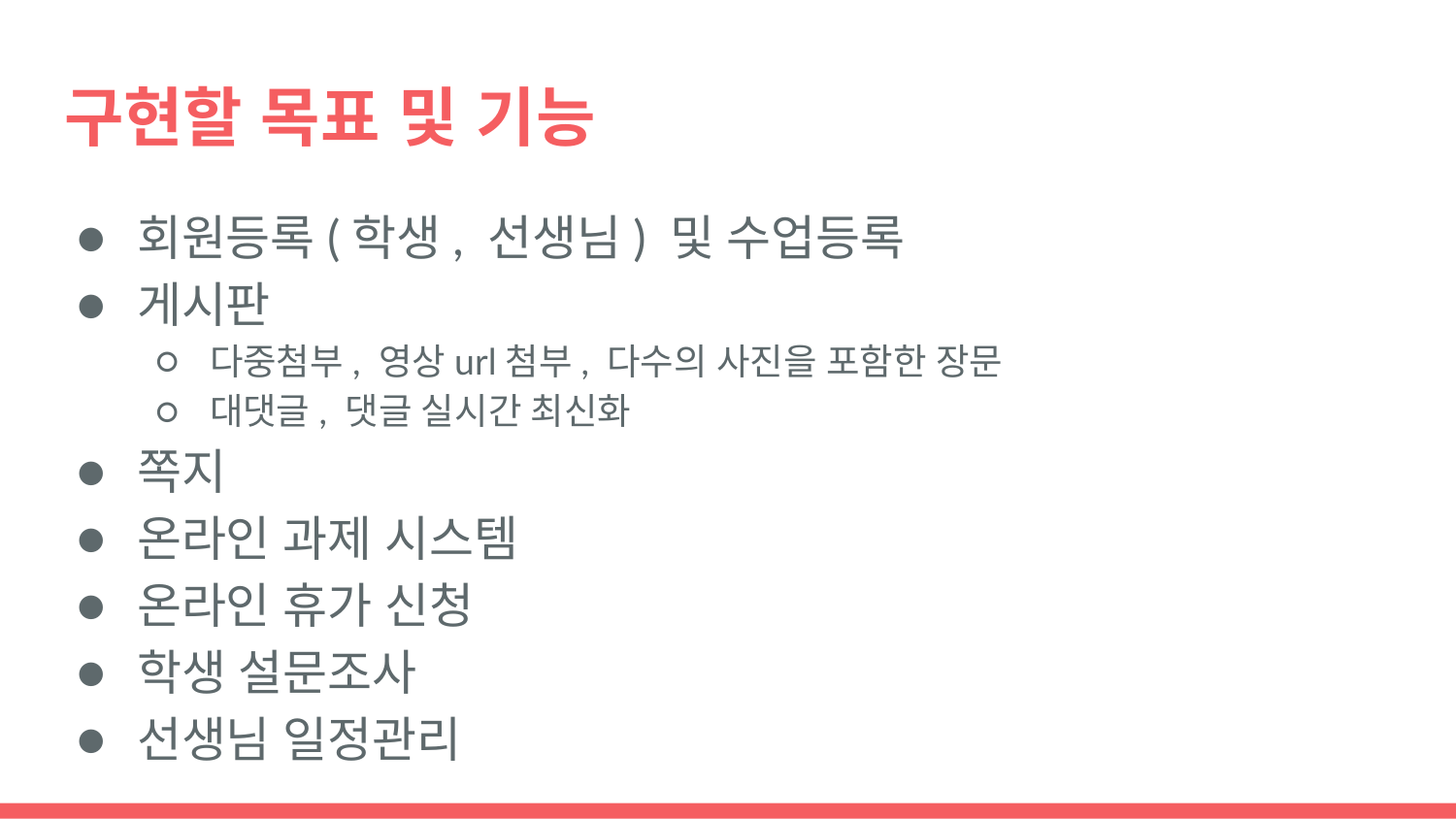

# 구현할 목표 및 기능
회원등록(학생, 선생님) 및 수업등록
게시판
다중첨부, 영상url첨부, 다수의 사진을 포함한 장문
대댓글, 댓글 실시간 최신화
쪽지
온라인 과제 시스템
온라인 휴가 신청
학생 설문조사
선생님 일정관리